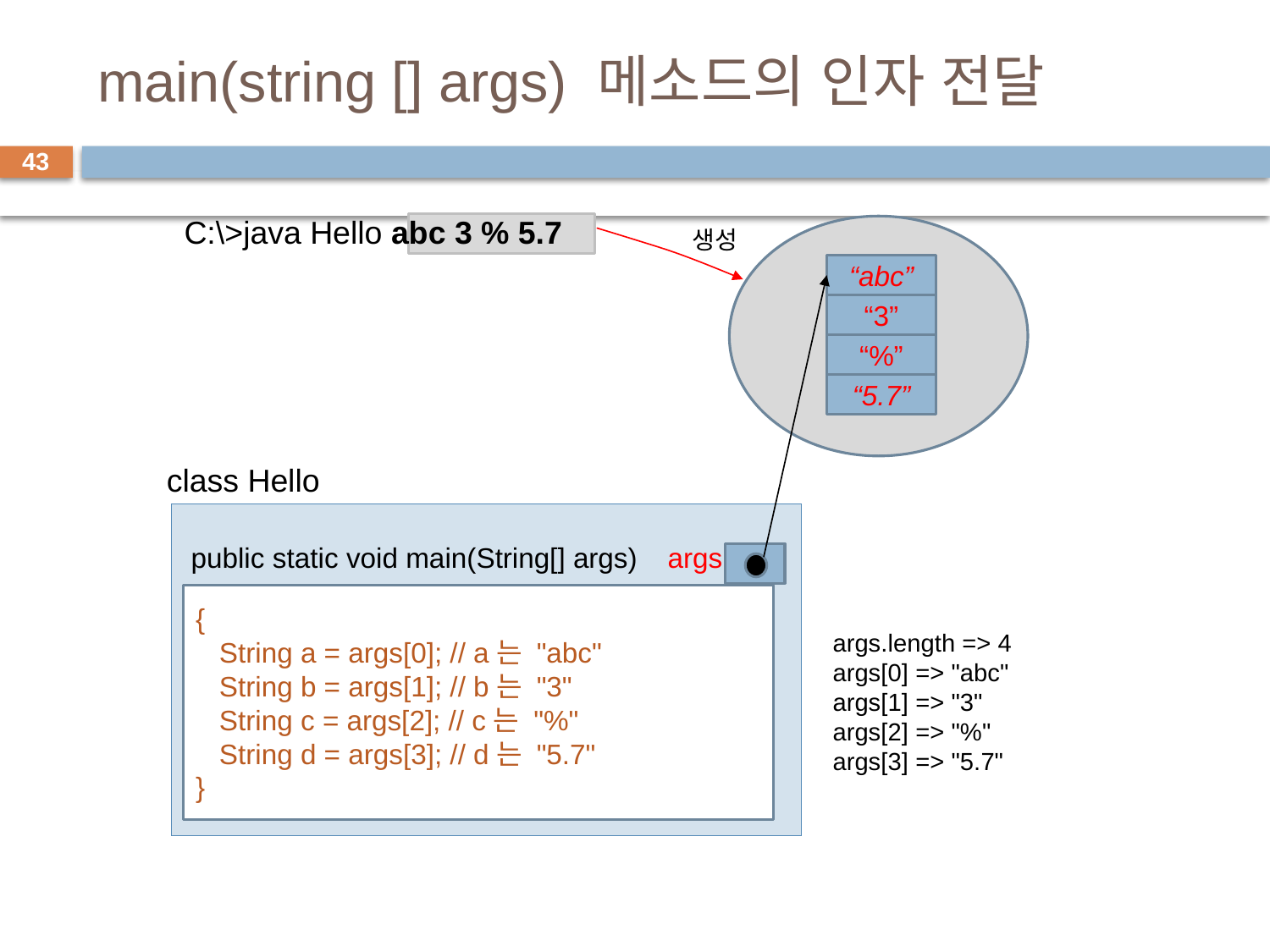

# main(string [] args) 메소드의 인자 전달
43
C:\>java Hello abc 3 % 5.7

생성

“abc”
“3”
“%”
“5.7”
class Hello

public static void main(String[] args)
args

{
   String a = args[0]; // a는 "abc"
   String b = args[1]; // b는 "3"
   String c = args[2]; // c는 "%"
   String d = args[3]; // d는 "5.7"
}
args.length => 4
args[0] => "abc"
args[1] => "3"
args[2] => "%"
args[3] => "5.7"